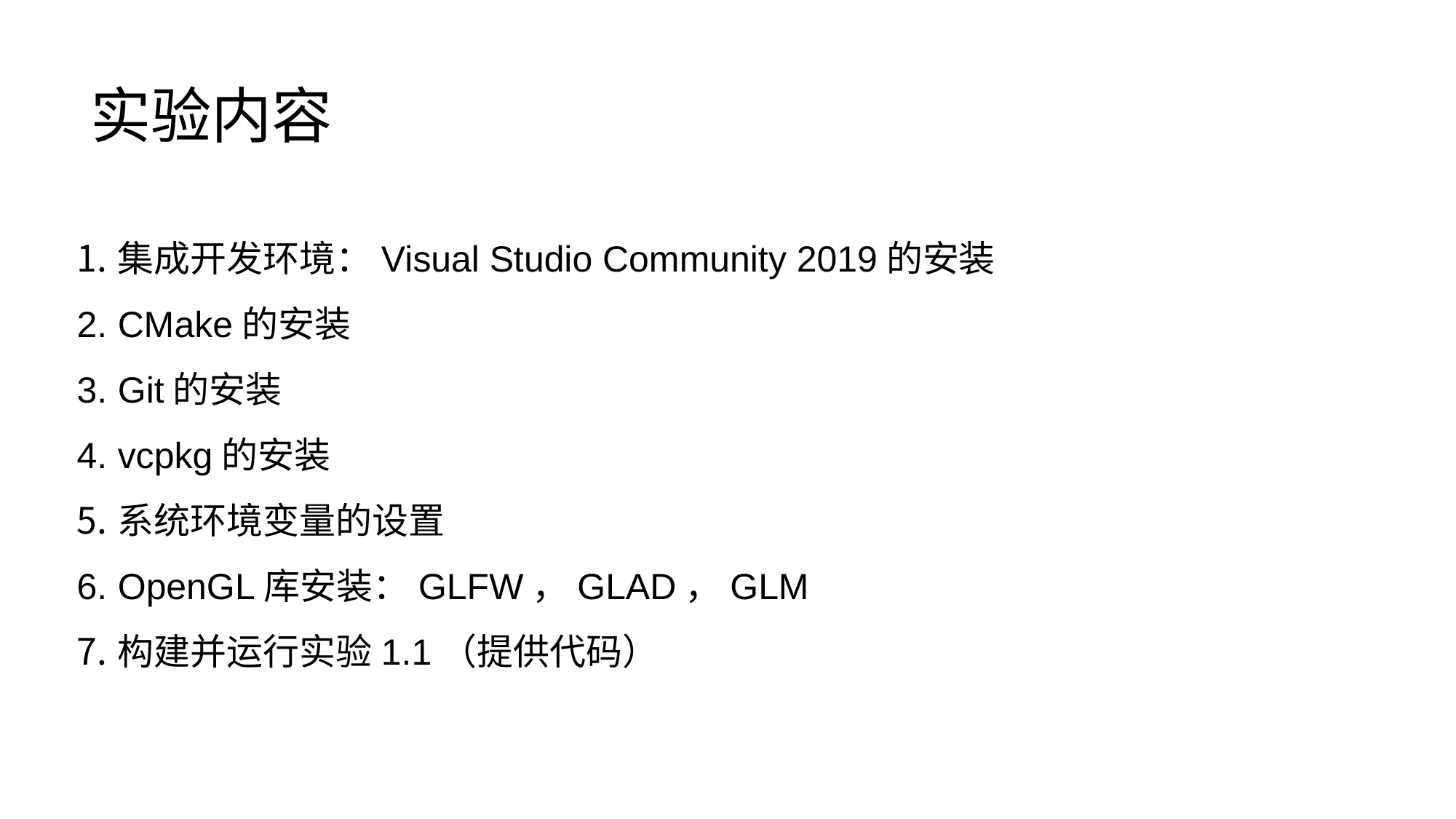

实验内容
集成开发环境：Visual Studio Community 2019的安装
CMake的安装
Git的安装
vcpkg的安装
系统环境变量的设置
OpenGL库安装：GLFW，GLAD，GLM
构建并运行实验1.1（提供代码）